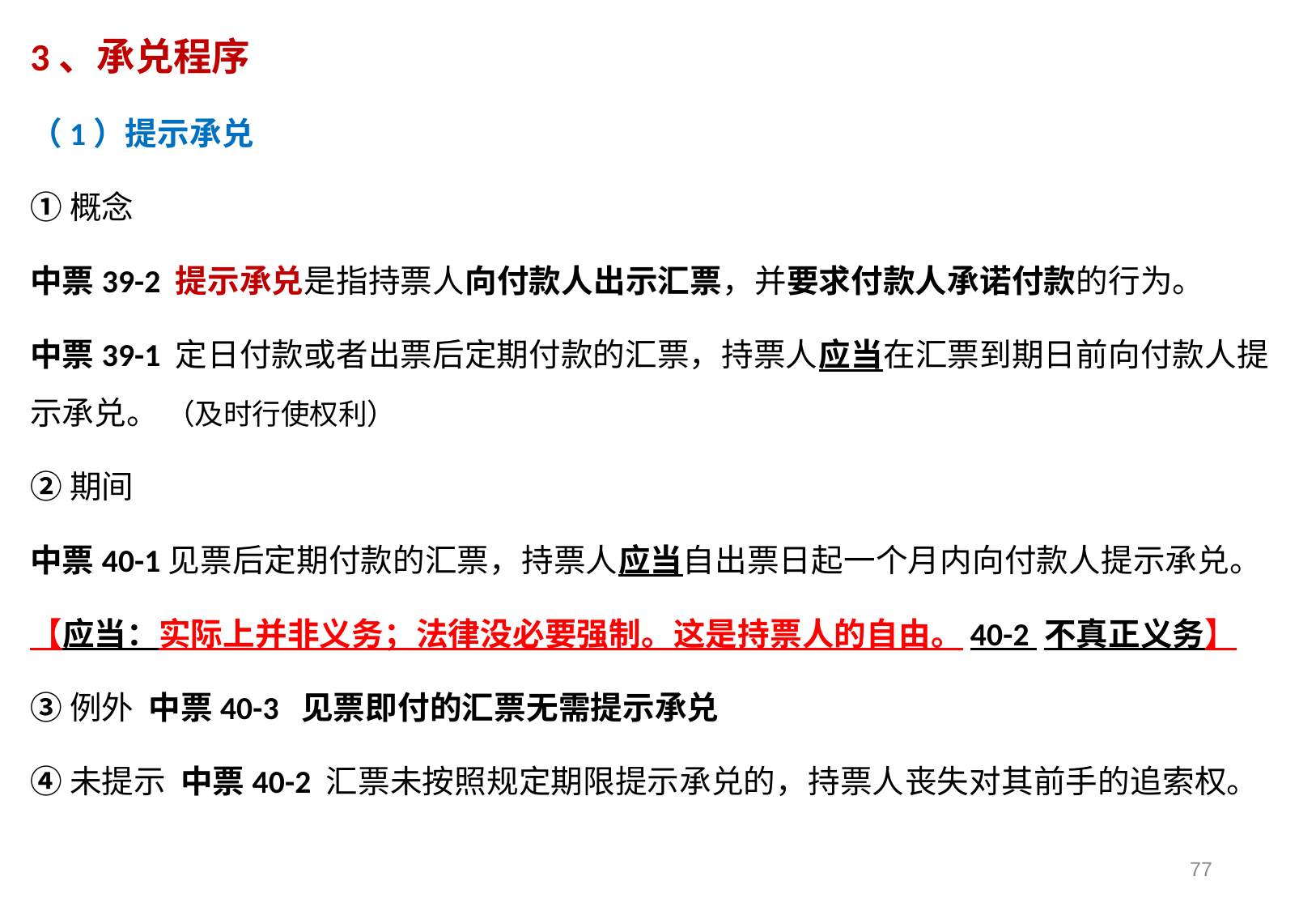

3、承兑程序
（1）提示承兑
①概念
中票39-2 提示承兑是指持票人向付款人出示汇票，并要求付款人承诺付款的行为。
中票39-1 定日付款或者出票后定期付款的汇票，持票人应当在汇票到期日前向付款人提示承兑。 （及时行使权利）
②期间
中票40-1见票后定期付款的汇票，持票人应当自出票日起一个月内向付款人提示承兑。
【应当：实际上并非义务；法律没必要强制。这是持票人的自由。40-2 不真正义务】
③例外  中票40-3  见票即付的汇票无需提示承兑
④未提示  中票40-2 汇票未按照规定期限提示承兑的，持票人丧失对其前手的追索权。
77